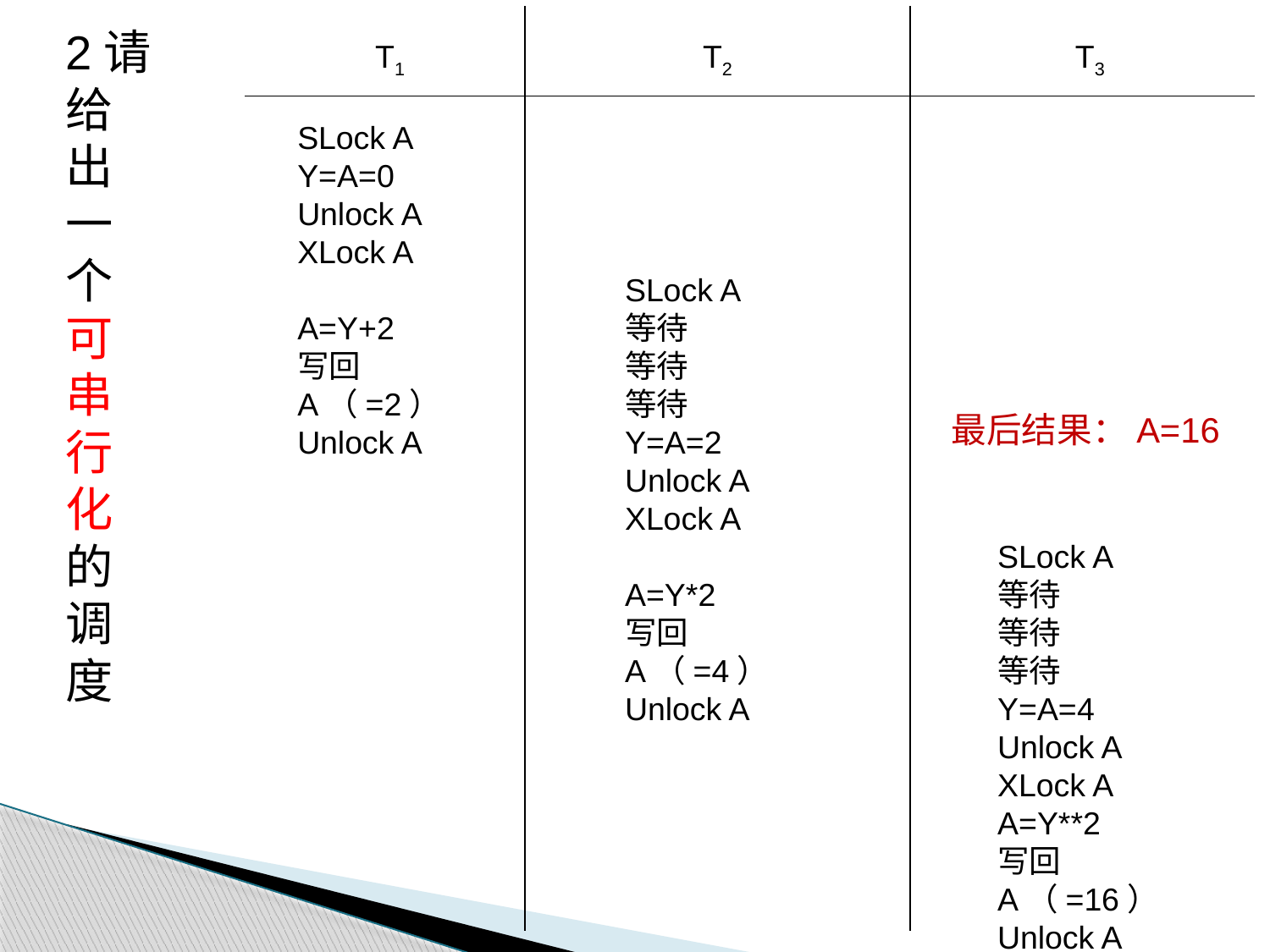

2请给出一个可串行化的调度
T1

SLock A
Y=A=0
Unlock A
XLock A

A=Y+2
写回A（=2）
Unlock A
T2

SLock A
等待
等待
等待
Y=A=2
Unlock A
XLock A

A=Y*2
写回A（=4）
Unlock A
T3

SLock A
等待
等待
等待
Y=A=4
Unlock A
XLock A
A=Y**2
写回A（=16）
Unlock A
最后结果：A=16